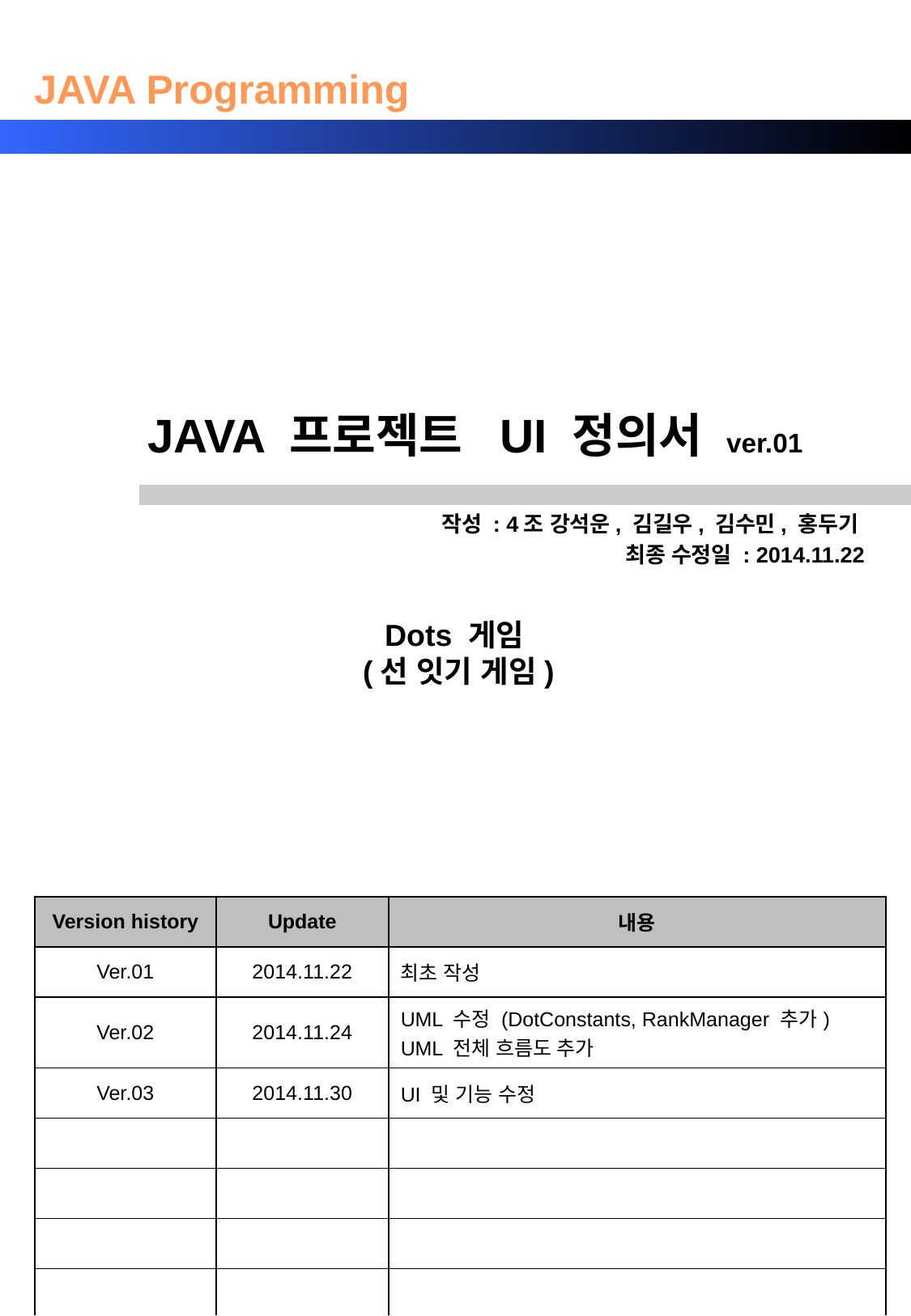

# JAVA 프로젝트  UI 정의서 ver.01

	작성 : 4조 강석운, 김길우, 김수민, 홍두기
	최종 수정일 : 2014.11.22
Dots 게임
(선 잇기 게임)
| Version history | Update | 내용 |
| --- | --- | --- |
| Ver.01 | 2014.11.22 | 최초 작성 |
| Ver.02 | 2014.11.24 | UML 수정 (DotConstants, RankManager 추가) UML 전체 흐름도 추가 |
| Ver.03 | 2014.11.30 | UI 및 기능 수정 |
|  |  |  |
|  |  |  |
|  |  |  |
|  |  |  |